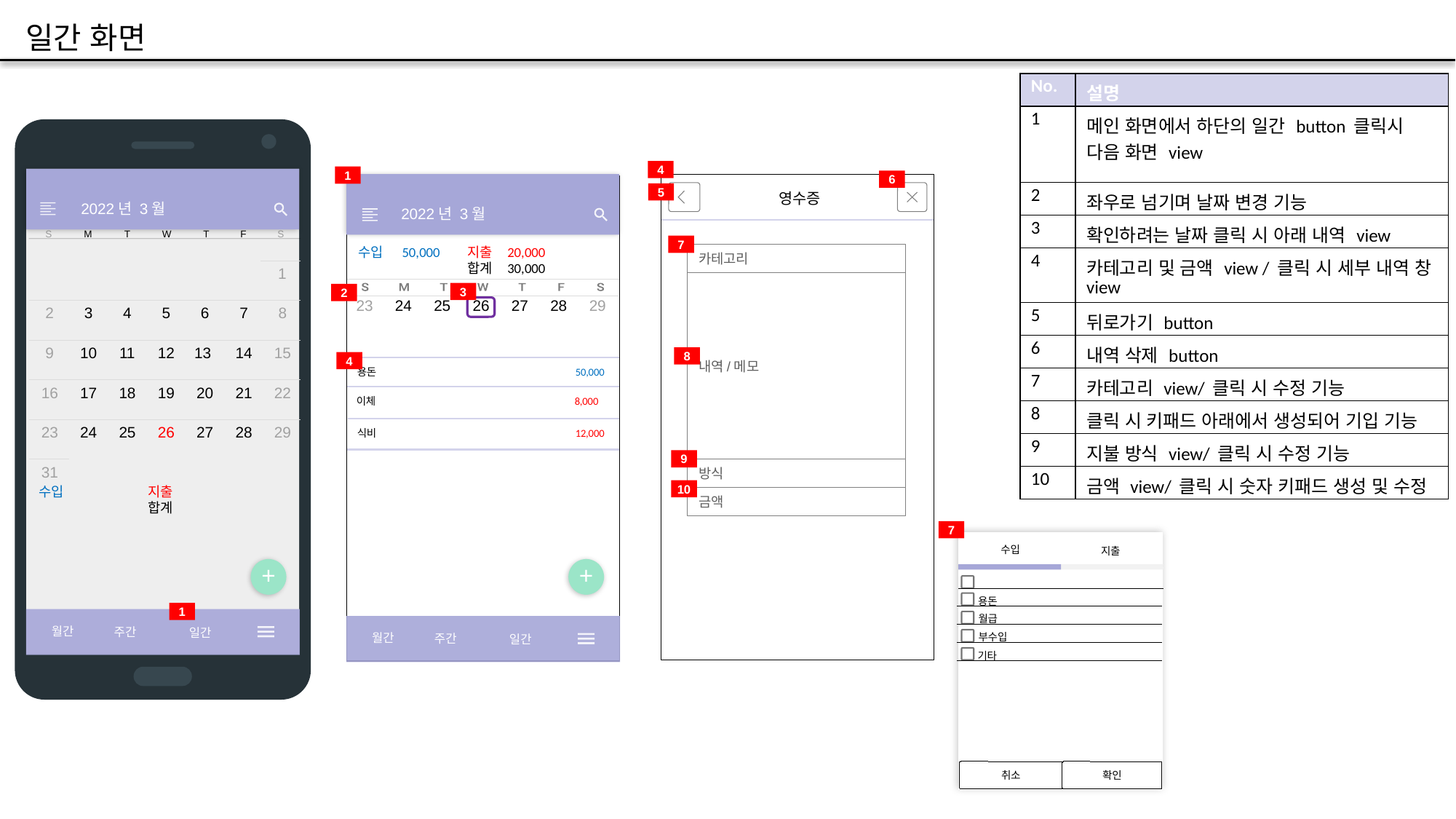

일간 화면
| No. | 설명 |
| --- | --- |
| 1 | 메인 화면에서 하단의 일간 button 클릭시 다음 화면 view |
| 2 | 좌우로 넘기며 날짜 변경 기능 |
| 3 | 확인하려는 날짜 클릭 시 아래 내역 view |
| 4 | 카테고리 및 금액 view / 클릭 시 세부 내역 창 view |
| 5 | 뒤로가기 button |
| 6 | 내역 삭제 button |
| 7 | 카테고리 view/ 클릭 시 수정 기능 |
| 8 | 클릭 시 키패드 아래에서 생성되어 기입 기능 |
| 9 | 지불 방식 view/ 클릭 시 수정 기능 |
| 10 | 금액 view/ 클릭 시 숫자 키패드 생성 및 수정 |

4
1
2022년 3월

6
2022년 3월

5
영수증

S
M
T
W
T
F
S
1
2
3
4
5
6
7
8
9
10
11
12
14
15
16
17
18
19
20
21
22
26
23
24
25
27
28
29
31

7
수입    50,000	지출   20,000
	합계   30,000
카테고리
내역/메모
방식
금액
3

2
26

23
24
25
27
28
29
13
8
4
용돈		50,000
이체		8,000
식비		12,000
9

수입	지출
	합계
10
7

수입
지출
+
+

용돈

1
월급

월간

주간
일간

월간
주간
일간
부수입

기타

취소
확인